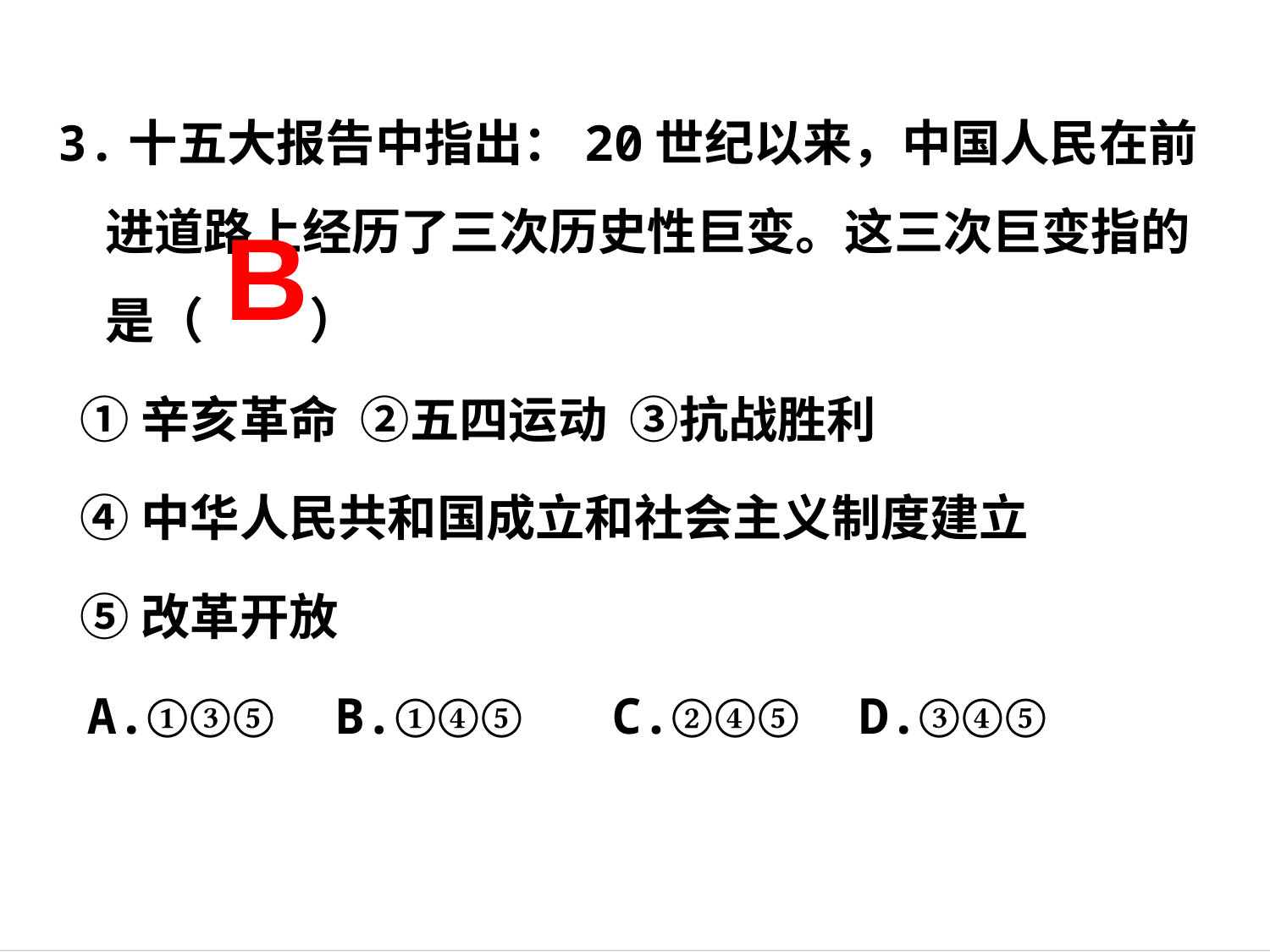

3.十五大报告中指出：20世纪以来，中国人民在前进道路上经历了三次历史性巨变。这三次巨变指的是（     　）
  ①辛亥革命  ②五四运动  ③抗战胜利
  ④中华人民共和国成立和社会主义制度建立
  ⑤改革开放
 A.①③⑤  B.①④⑤   C.②④⑤  D.③④⑤

B